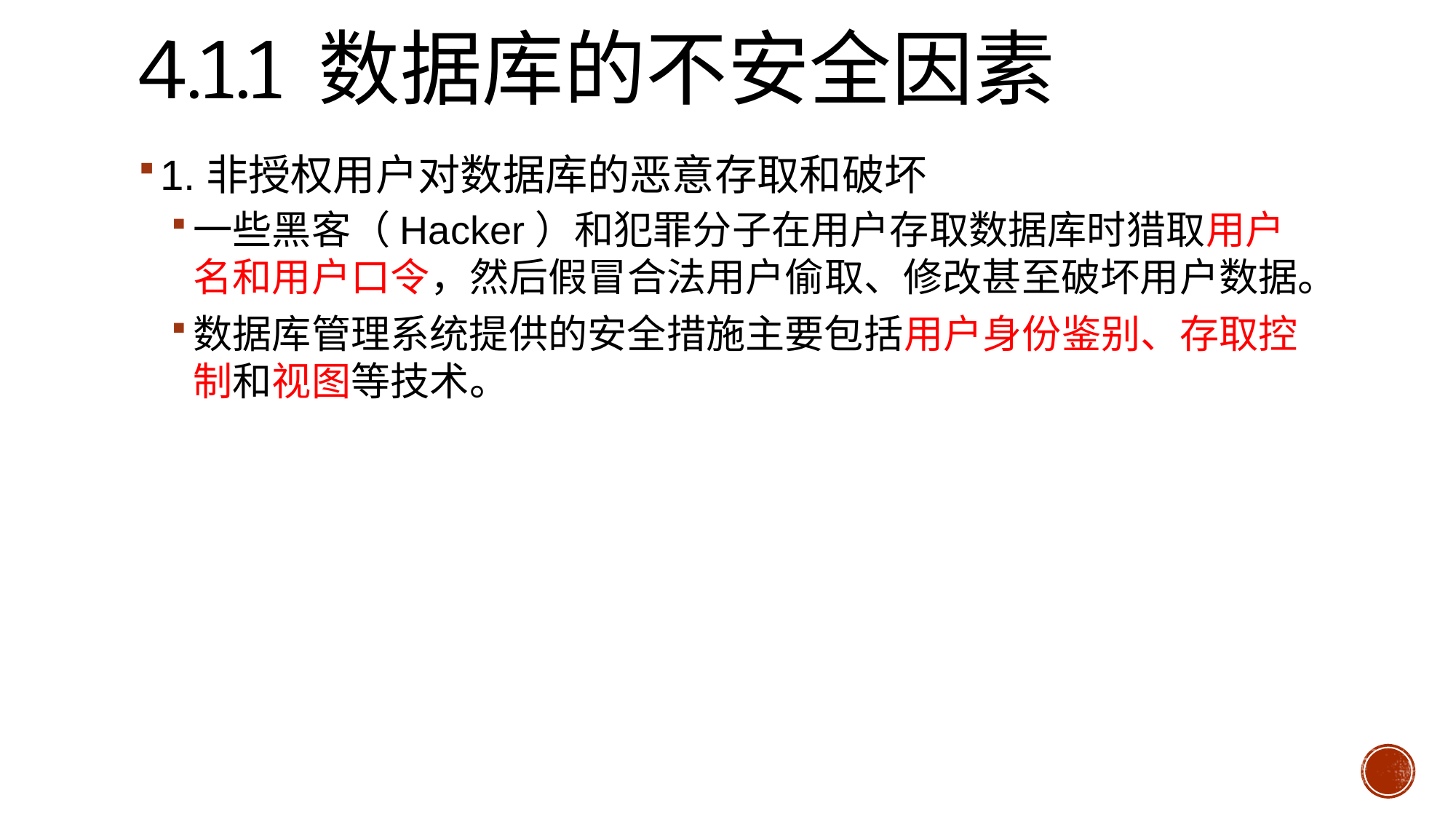

# 4.1.1 数据库的不安全因素
1.非授权用户对数据库的恶意存取和破坏
一些黑客（Hacker）和犯罪分子在用户存取数据库时猎取用户名和用户口令，然后假冒合法用户偷取、修改甚至破坏用户数据。
数据库管理系统提供的安全措施主要包括用户身份鉴别、存取控制和视图等技术。

6